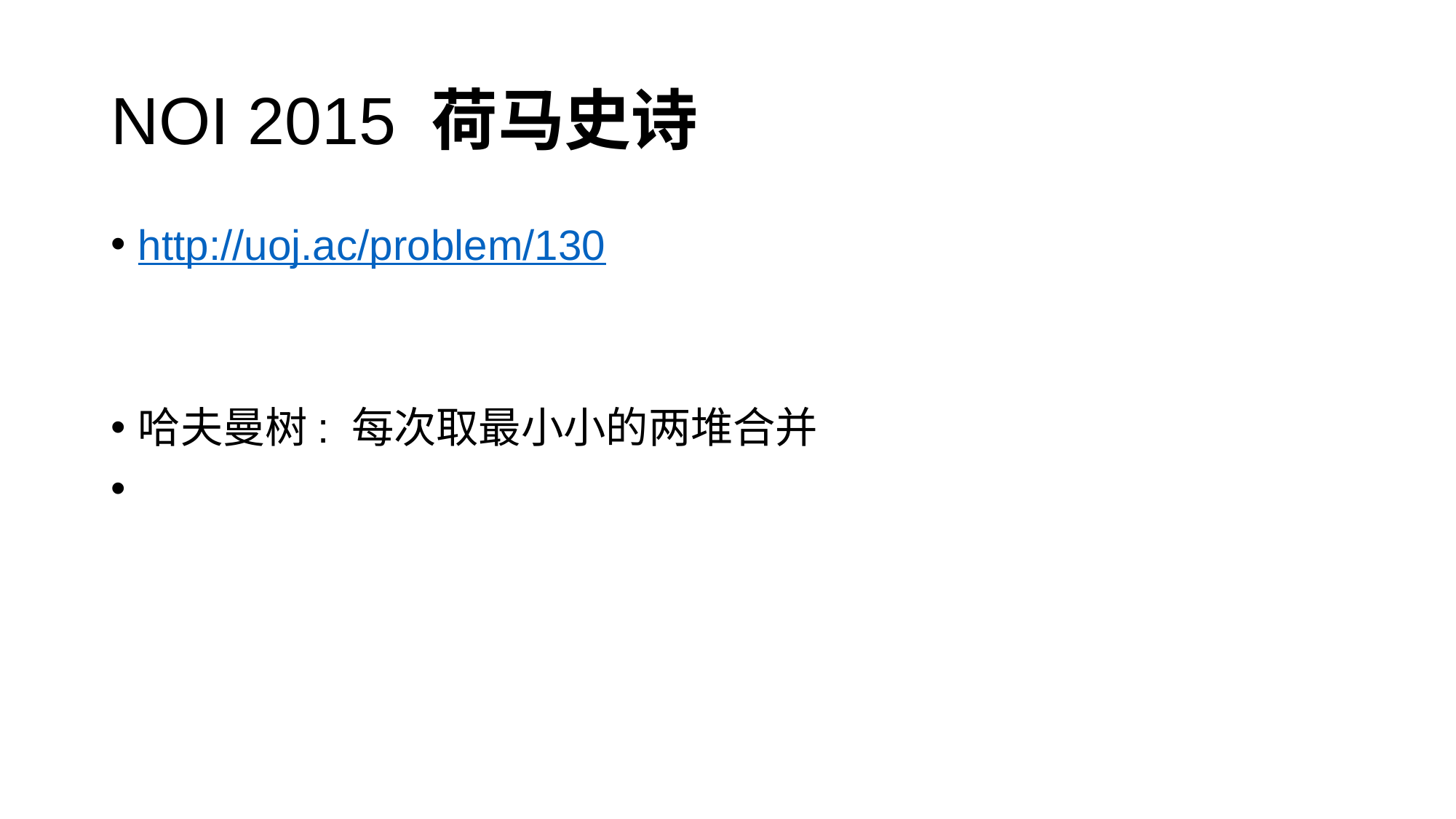

# NOI 2015 荷马史诗
http://uoj.ac/problem/130

哈夫曼树: 每次取最⼩小的两堆合并